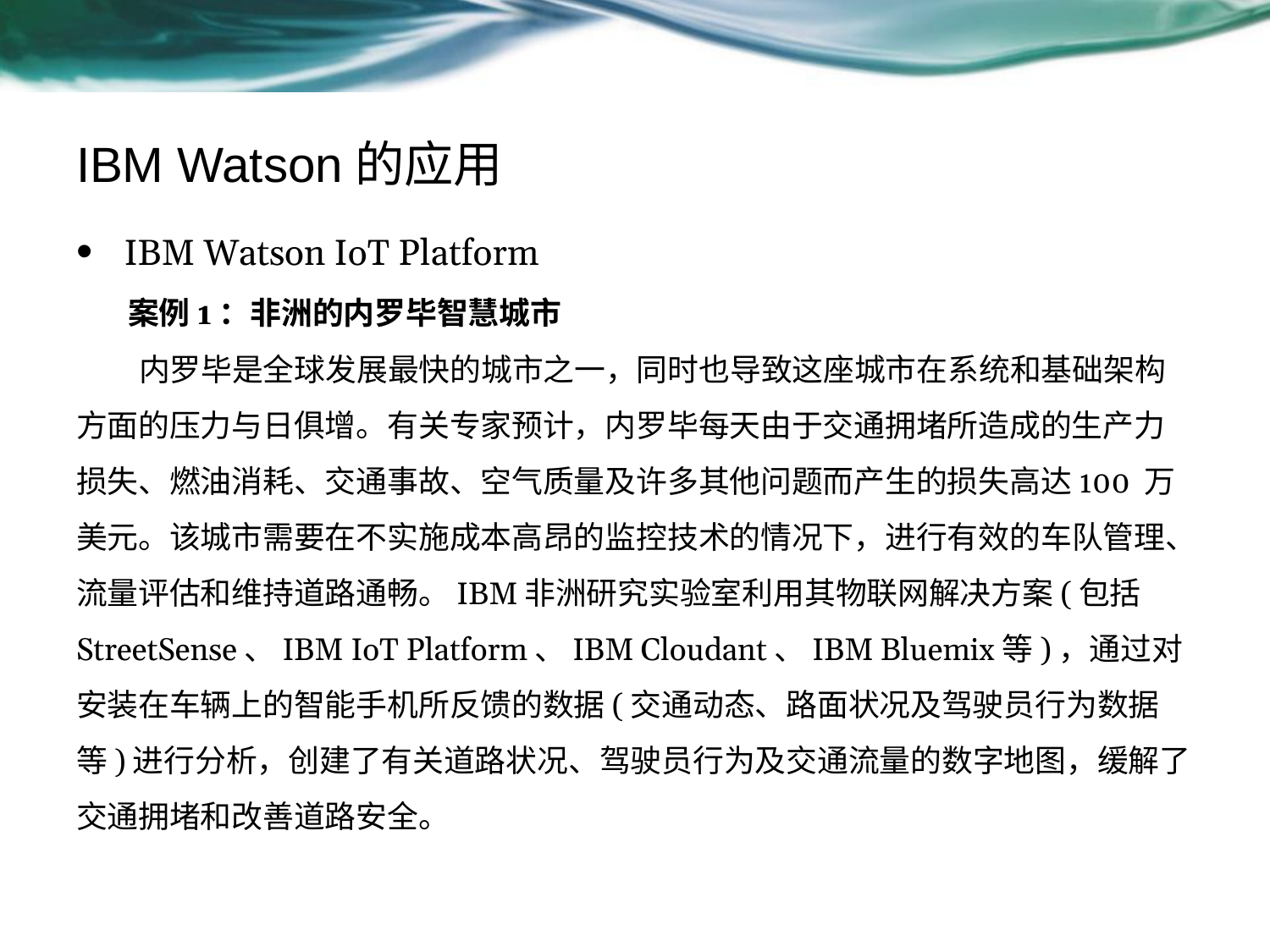

# IBM Watson的应用
IBM Watson IoT Platform
      案例1：非洲的内罗毕智慧城市
        内罗毕是全球发展最快的城市之一，同时也导致这座城市在系统和基础架构方面的压力与日俱增。有关专家预计，内罗毕每天由于交通拥堵所造成的生产力损失、燃油消耗、交通事故、空气质量及许多其他问题而产生的损失高达100 万美元。该城市需要在不实施成本高昂的监控技术的情况下，进行有效的车队管理、流量评估和维持道路通畅。IBM非洲研究实验室利用其物联网解决方案(包括StreetSense、IBM IoT Platform、IBM Cloudant、IBM Bluemix等)，通过对安装在车辆上的智能手机所反馈的数据(交通动态、路面状况及驾驶员行为数据等)进行分析，创建了有关道路状况、驾驶员行为及交通流量的数字地图，缓解了交通拥堵和改善道路安全。